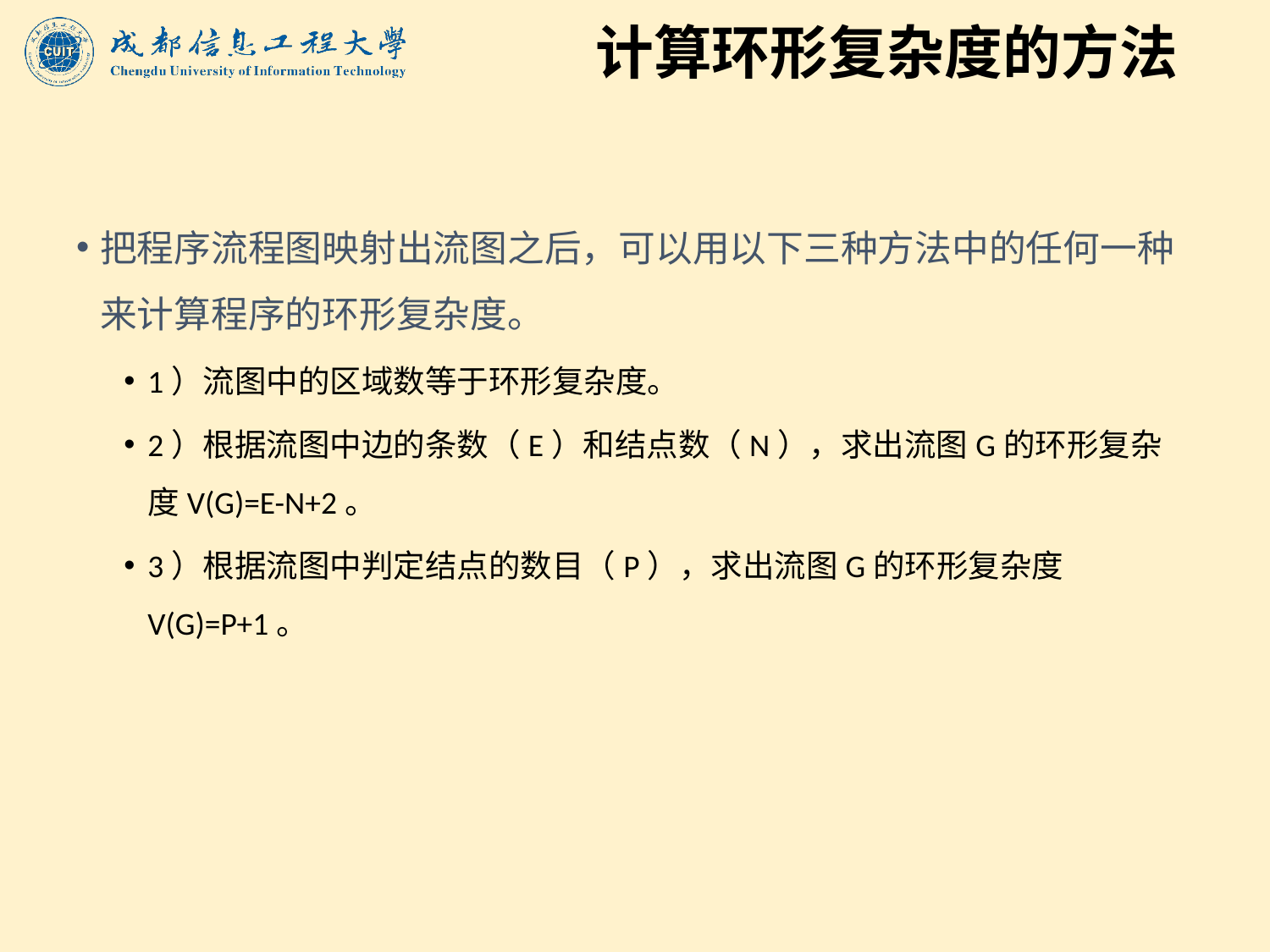

# 计算环形复杂度的方法
把程序流程图映射出流图之后，可以用以下三种方法中的任何一种来计算程序的环形复杂度。
1）流图中的区域数等于环形复杂度。
2）根据流图中边的条数（E）和结点数（N），求出流图G的环形复杂度V(G)=E-N+2。
3）根据流图中判定结点的数目（P），求出流图G的环形复杂度V(G)=P+1。